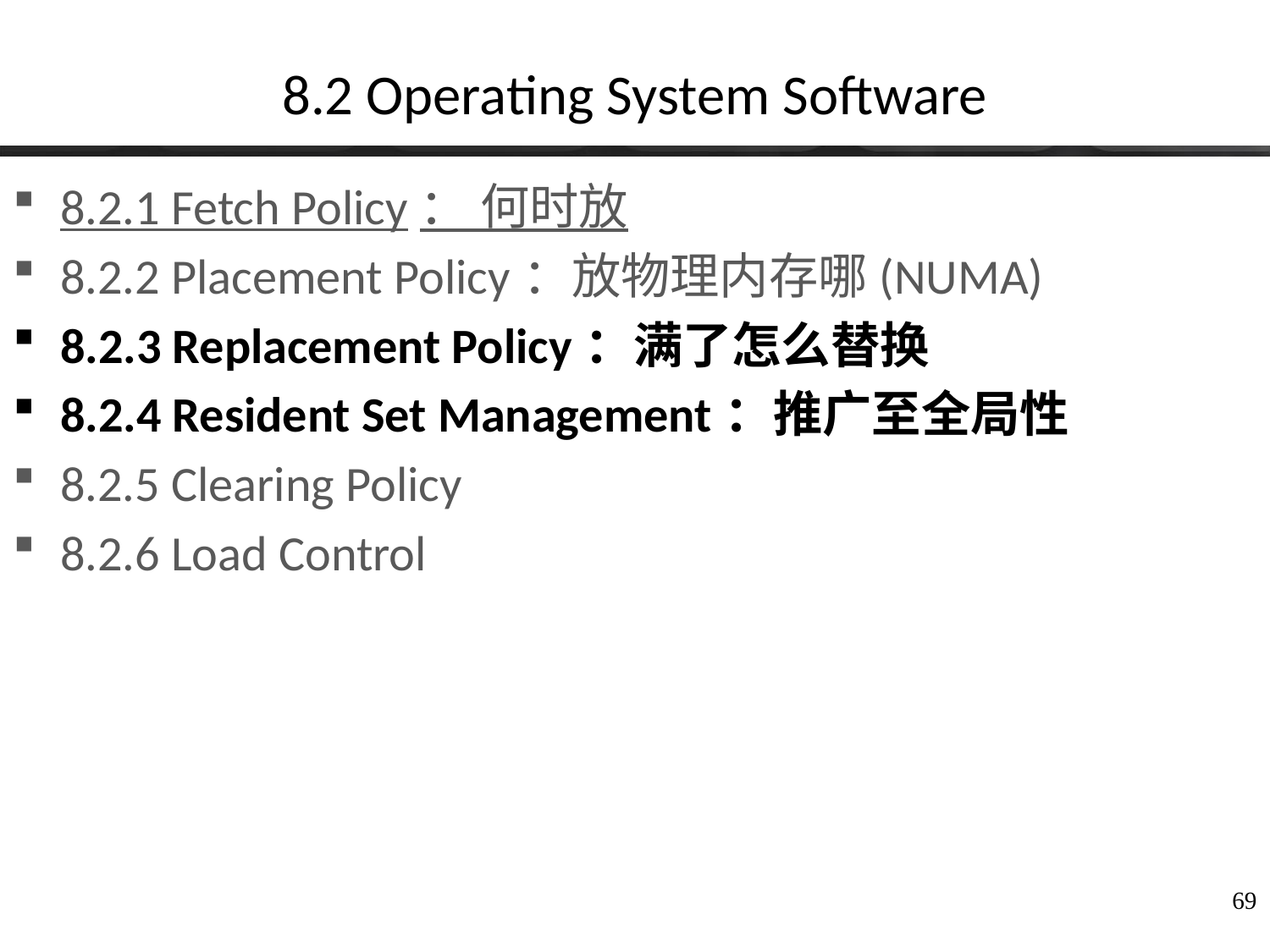

# 8.2 Operating System Software
8.2.1 Fetch Policy： 何时放
8.2.2 Placement Policy：放物理内存哪(NUMA)
8.2.3 Replacement Policy：满了怎么替换
8.2.4 Resident Set Management：推广至全局性
8.2.5 Clearing Policy
8.2.6 Load Control
69